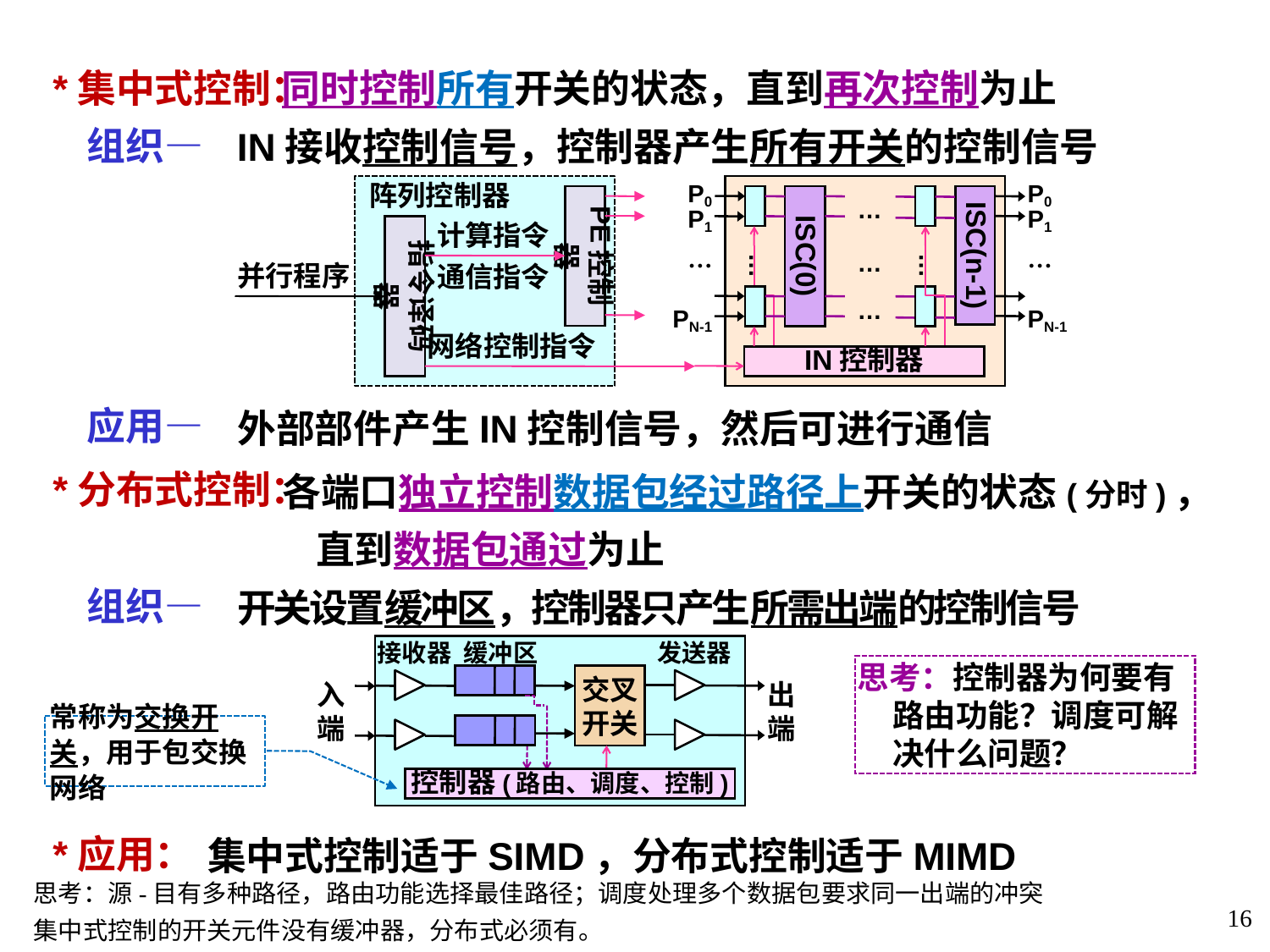

*集中式控制：
    组织—

    应用—
 *分布式控制：

    组织—

 *应用：
    同时控制所有开关的状态，直到再次控制为止
IN接收控制信号，控制器产生所有开关的控制信号
阵列控制器

PE控制器
计算指令
通信指令
指令译码器
并行程序
网络控制指令

P0
P1
…
PN-1
P0
P1
…
PN-1

ISC(0)

ISC(n-1)
…
…
…
…

…
IN控制器
外部部件产生IN控制信号，然后可进行通信
    各端口独立控制数据包经过路径上开关的状态(分时)，直到数据包通过为止
开关设置缓冲区，控制器只产生所需出端的控制信号
接收器
缓冲区
发送器

交叉
开关

出
端
入
端

控制器(路由、调度、控制)
思考：控制器为何要有路由功能？调度可解决什么问题？
常称为交换开关，用于包交换网络
集中式控制适于SIMD，分布式控制适于MIMD
思考：源-目有多种路径，路由功能选择最佳路径；调度处理多个数据包要求同一出端的冲突
集中式控制的开关元件没有缓冲器，分布式必须有。
.
16